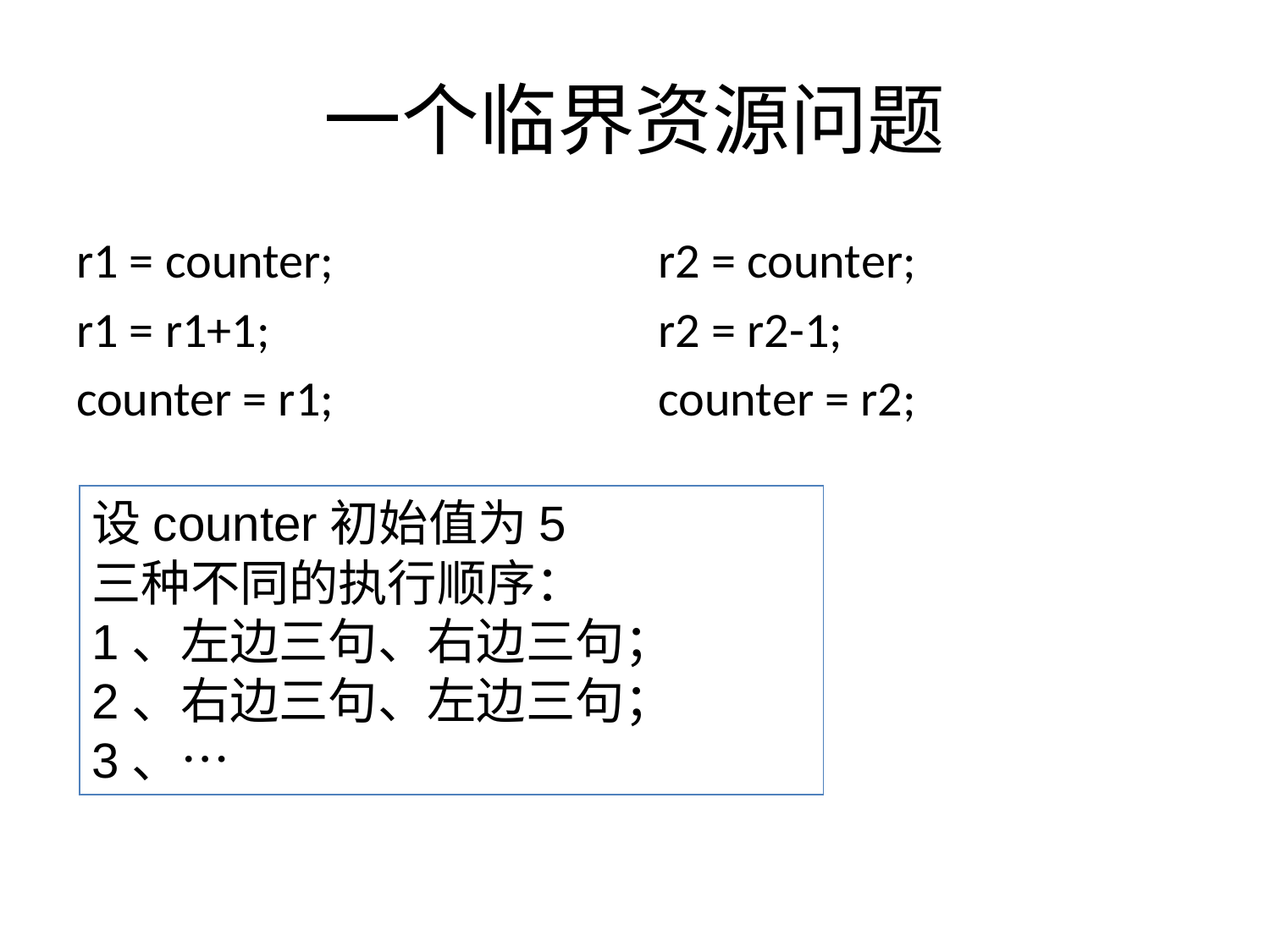

# 一个临界资源问题
r1 = counter;
r1 = r1+1;
counter = r1;
r2 = counter;
r2 = r2-1;
counter = r2;

设counter初始值为5
三种不同的执行顺序：
1、左边三句、右边三句；
2、右边三句、左边三句；
3、…